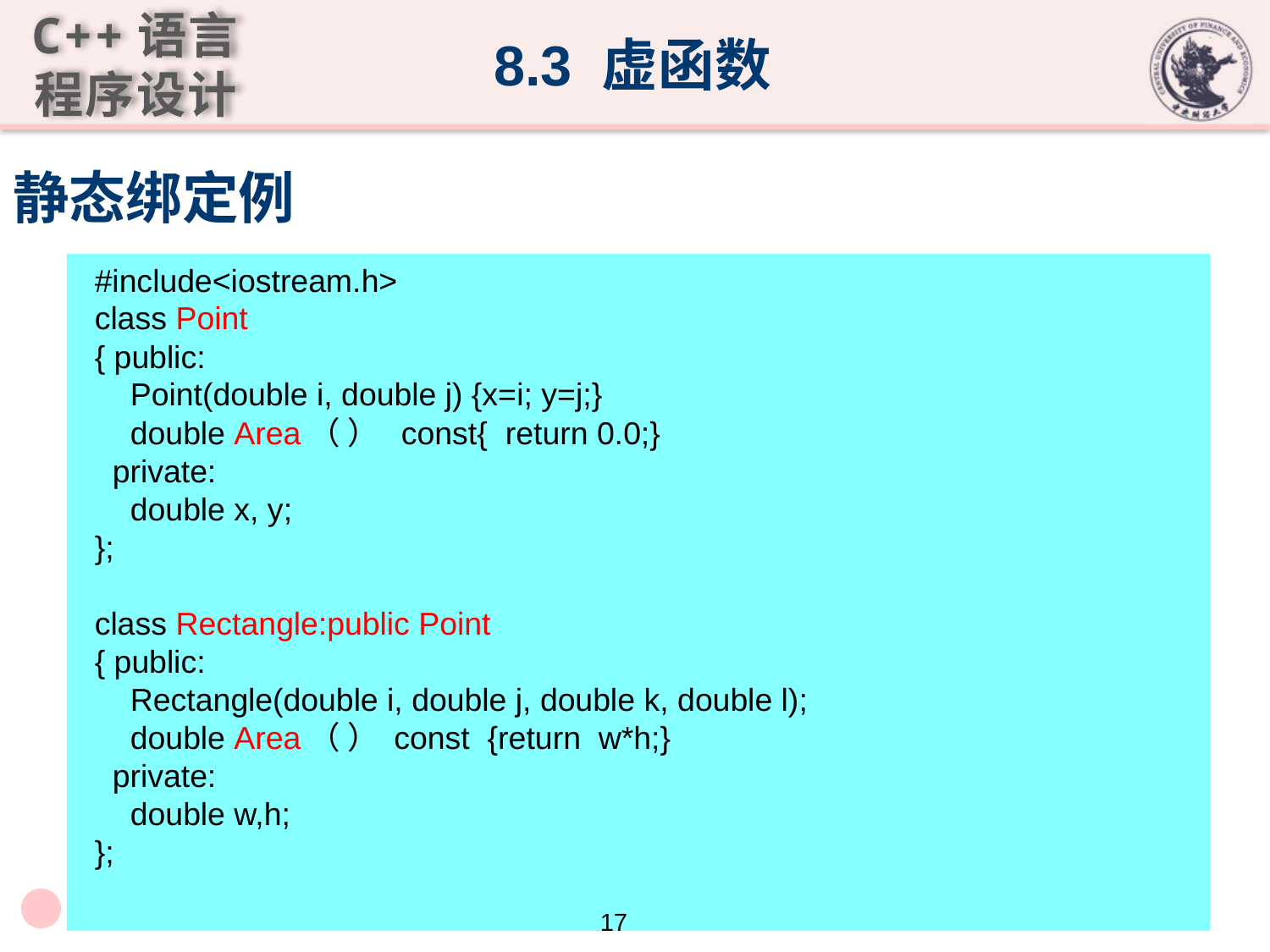

8.3 虚函数
静态绑定例
#include<iostream.h>
class Point
{ public:
	Point(double i, double j) {x=i; y=j;}
	double Area（ ）  const{  return 0.0;}
  private:
	double x, y;
};

class Rectangle:public Point
{ public:
	Rectangle(double i, double j, double k, double l);
	double Area（ ） const  {return  w*h;}
  private:
	double w,h;
};
17